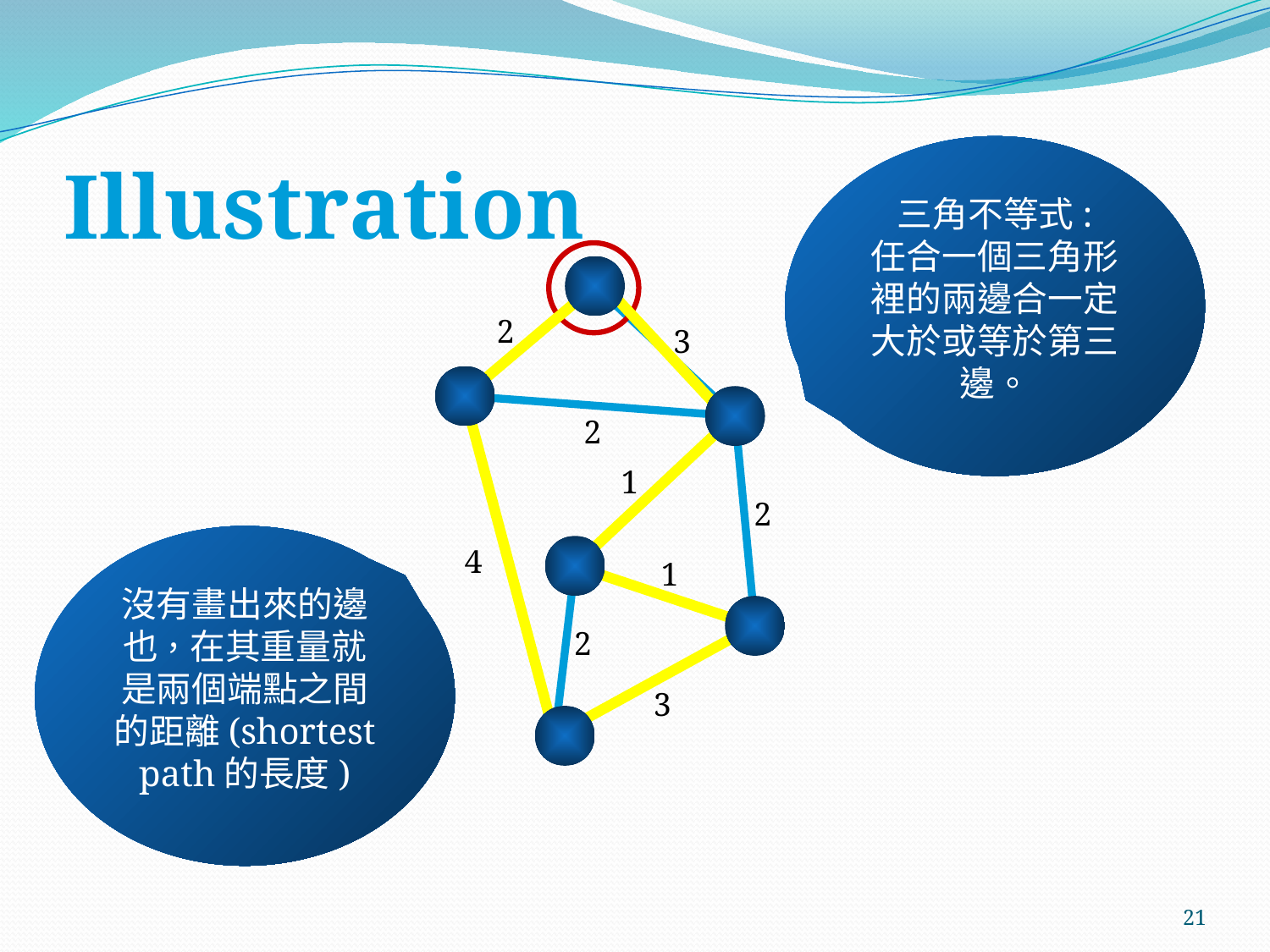

# Illustration
三角不等式:
任合一個三角形裡的兩邊合一定大於或等於第三邊。

2
3
2
1
2
沒有畫出來的邊也，在其重量就是兩個端點之間的距離(shortest path的長度)
4
1
2
3
21